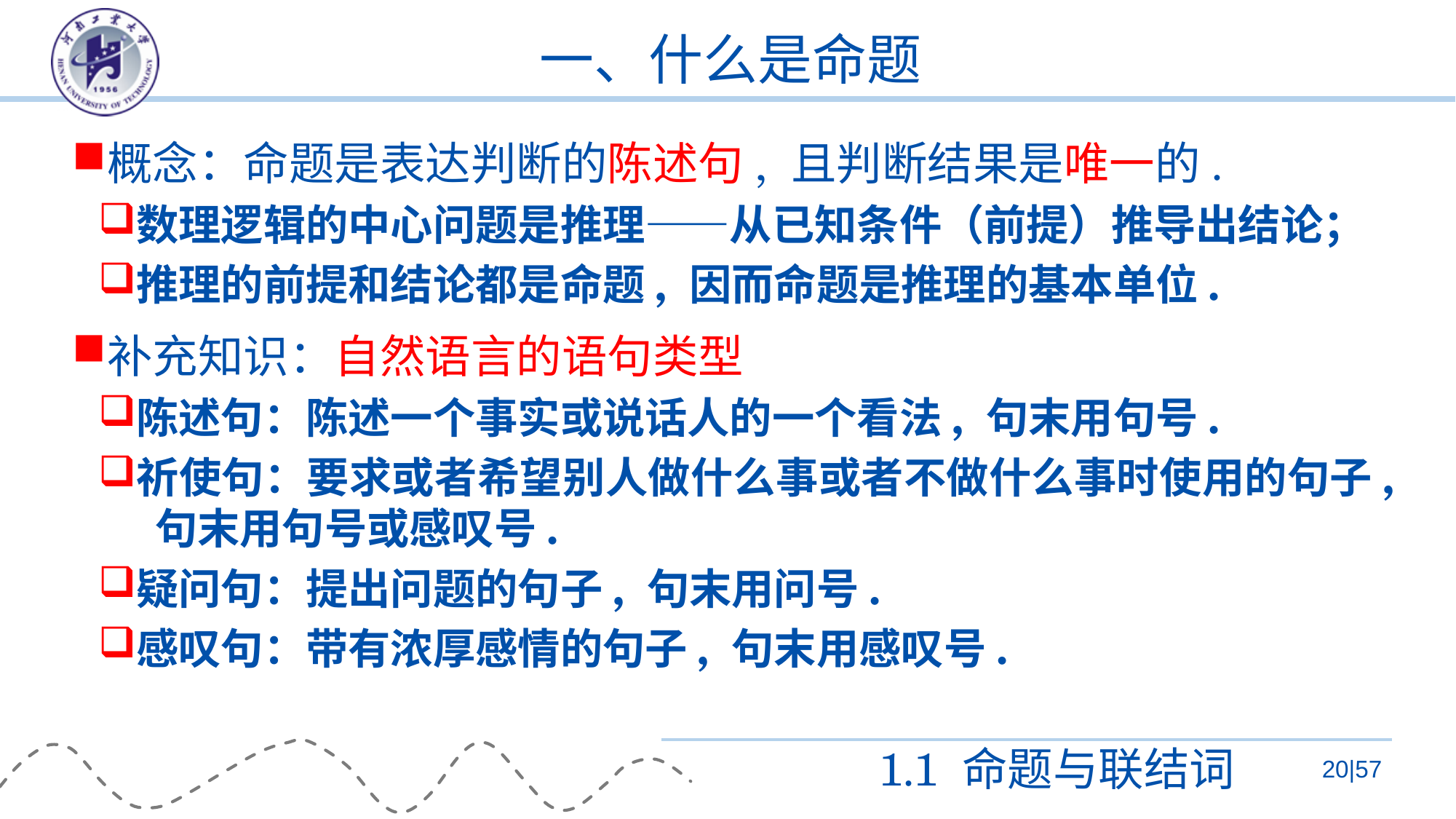

# 一、什么是命题
概念：命题是表达判断的陈述句, 且判断结果是唯一的.
数理逻辑的中心问题是推理——从已知条件（前提）推导出结论；
推理的前提和结论都是命题, 因而命题是推理的基本单位.
补充知识：自然语言的语句类型
陈述句：陈述一个事实或说话人的一个看法, 句末用句号.
祈使句：要求或者希望别人做什么事或者不做什么事时使用的句子, 句末用句号或感叹号.
疑问句：提出问题的句子, 句末用问号.
感叹句：带有浓厚感情的句子, 句末用感叹号.
1.1 命题与联结词
20|57